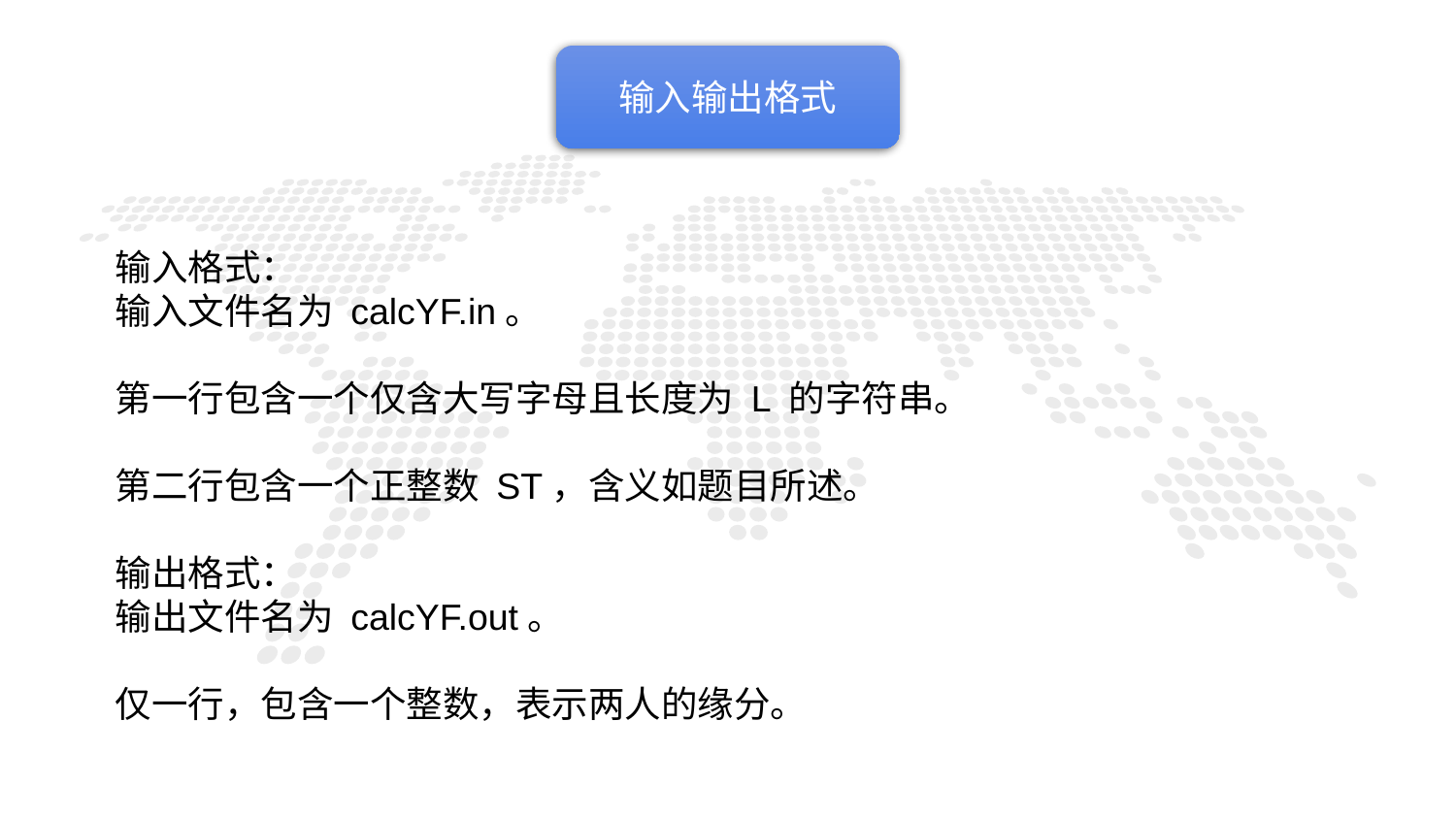

输入输出格式
输入格式：
输入文件名为 calcYF.in。

第一行包含一个仅含大写字母且长度为 L 的字符串。

第二行包含一个正整数 ST，含义如题目所述。

输出格式：
输出文件名为 calcYF.out。

仅一行，包含一个整数，表示两人的缘分。